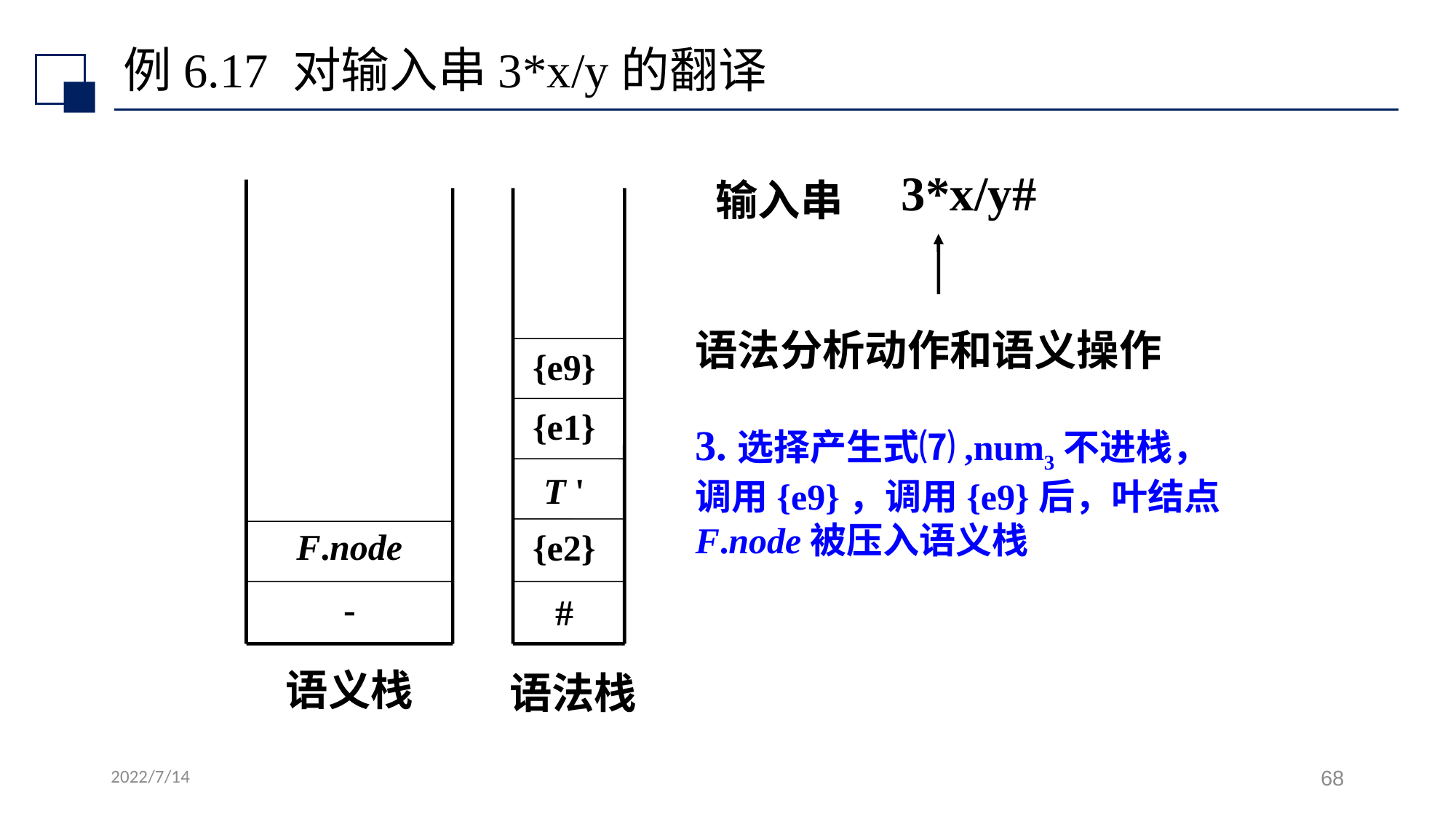

# 例6.17 对输入串3*x/y的翻译
3*x/y#
输入串

语法分析动作和语义操作
{e9}

{e1}

3.选择产生式⑺,num3不进栈，调用{e9}，调用{e9}后，叶结点F.node被压入语义栈

T '
F.node
{e2}

-

#

语义栈
语法栈
2022/7/14
68